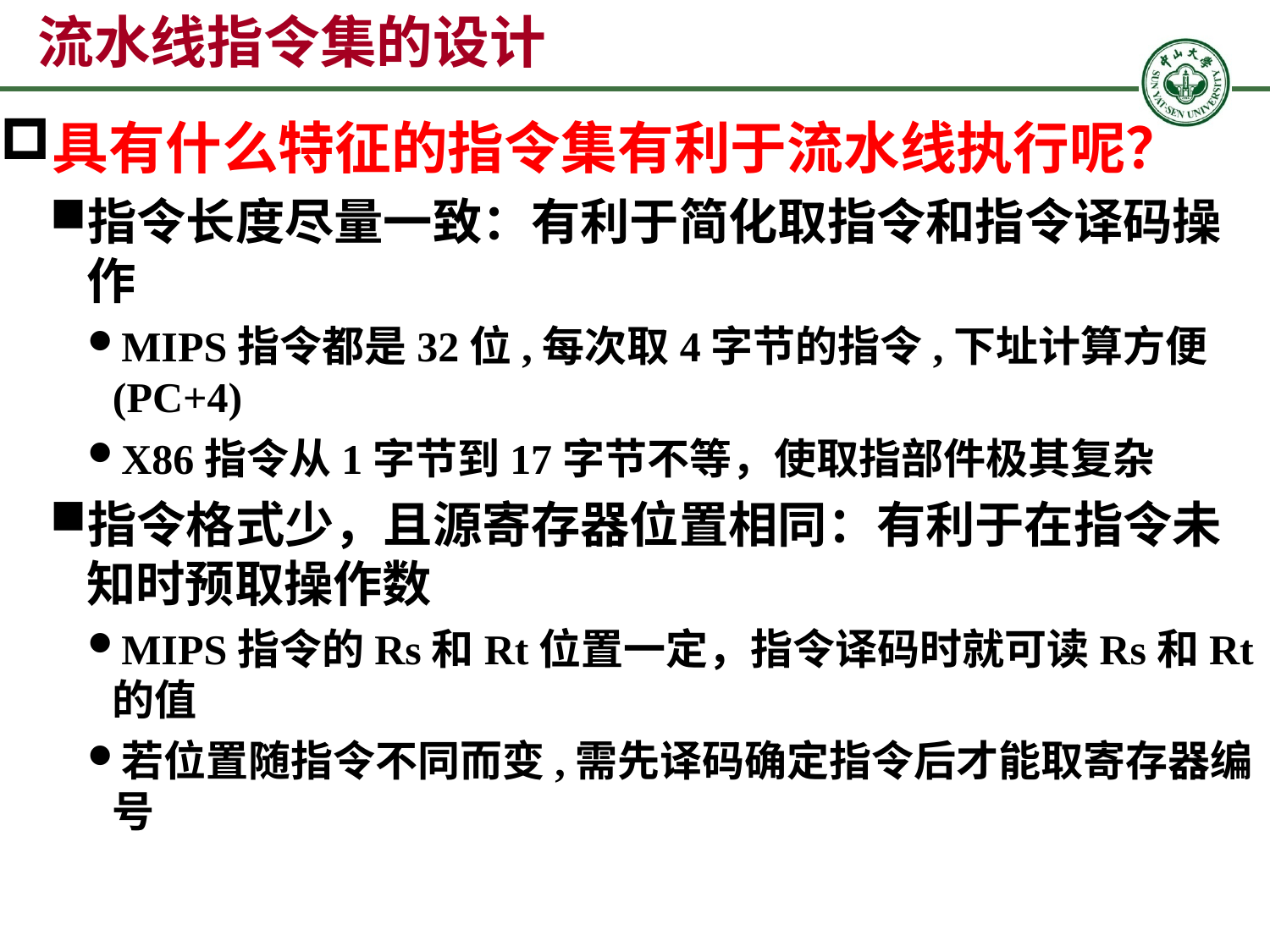

# 流水线指令集的设计
具有什么特征的指令集有利于流水线执行呢？
指令长度尽量一致：有利于简化取指令和指令译码操作
MIPS指令都是32位,每次取4字节的指令,下址计算方便(PC+4)
X86指令从1字节到17字节不等，使取指部件极其复杂
指令格式少，且源寄存器位置相同：有利于在指令未知时预取操作数
MIPS指令的Rs和Rt位置一定，指令译码时就可读Rs和Rt的值
若位置随指令不同而变,需先译码确定指令后才能取寄存器编号